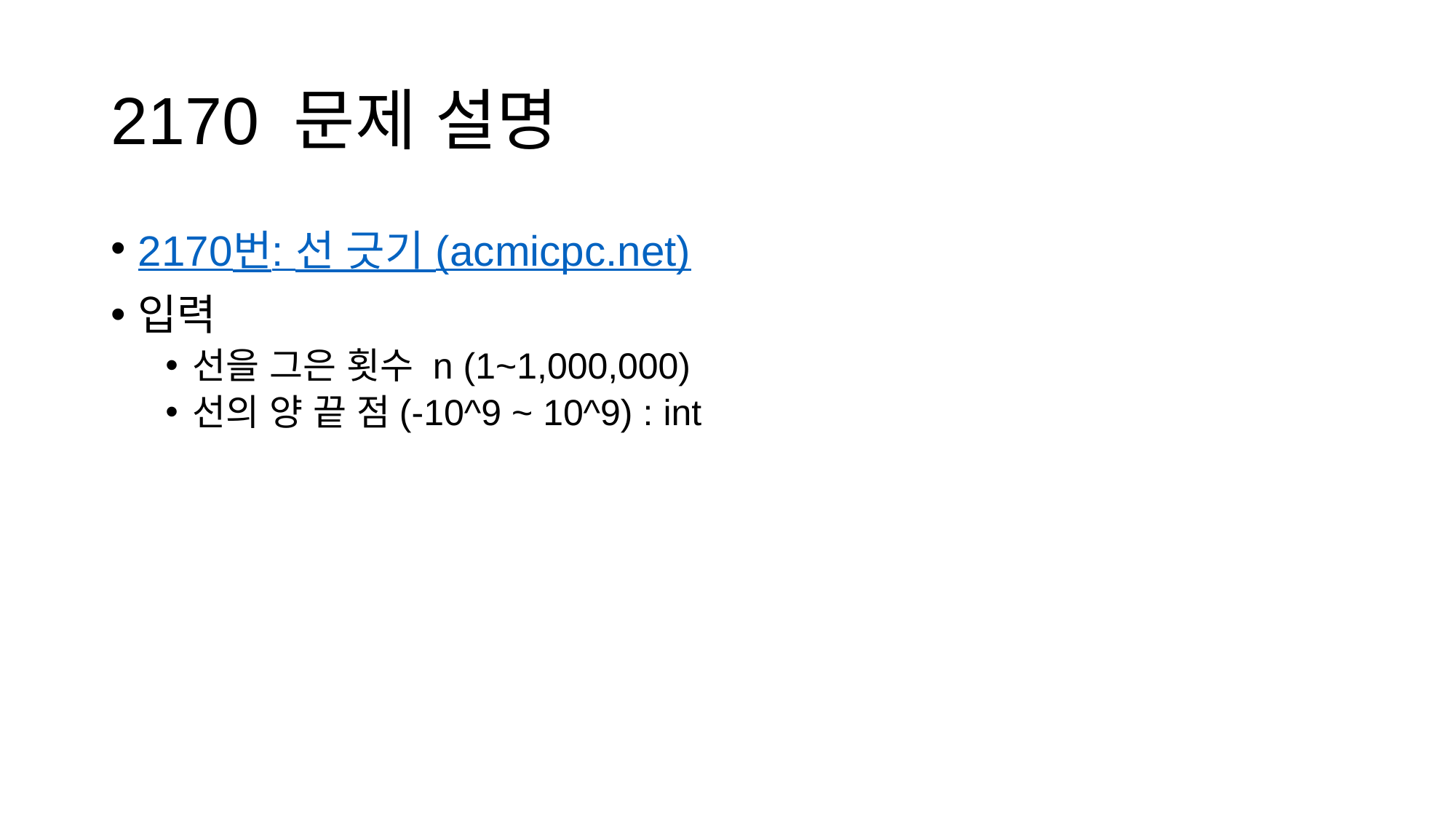

# 2170 문제 설명
2170번: 선 긋기 (acmicpc.net)
입력
선을 그은 횟수 n (1~1,000,000)
선의 양 끝 점(-10^9 ~ 10^9) : int